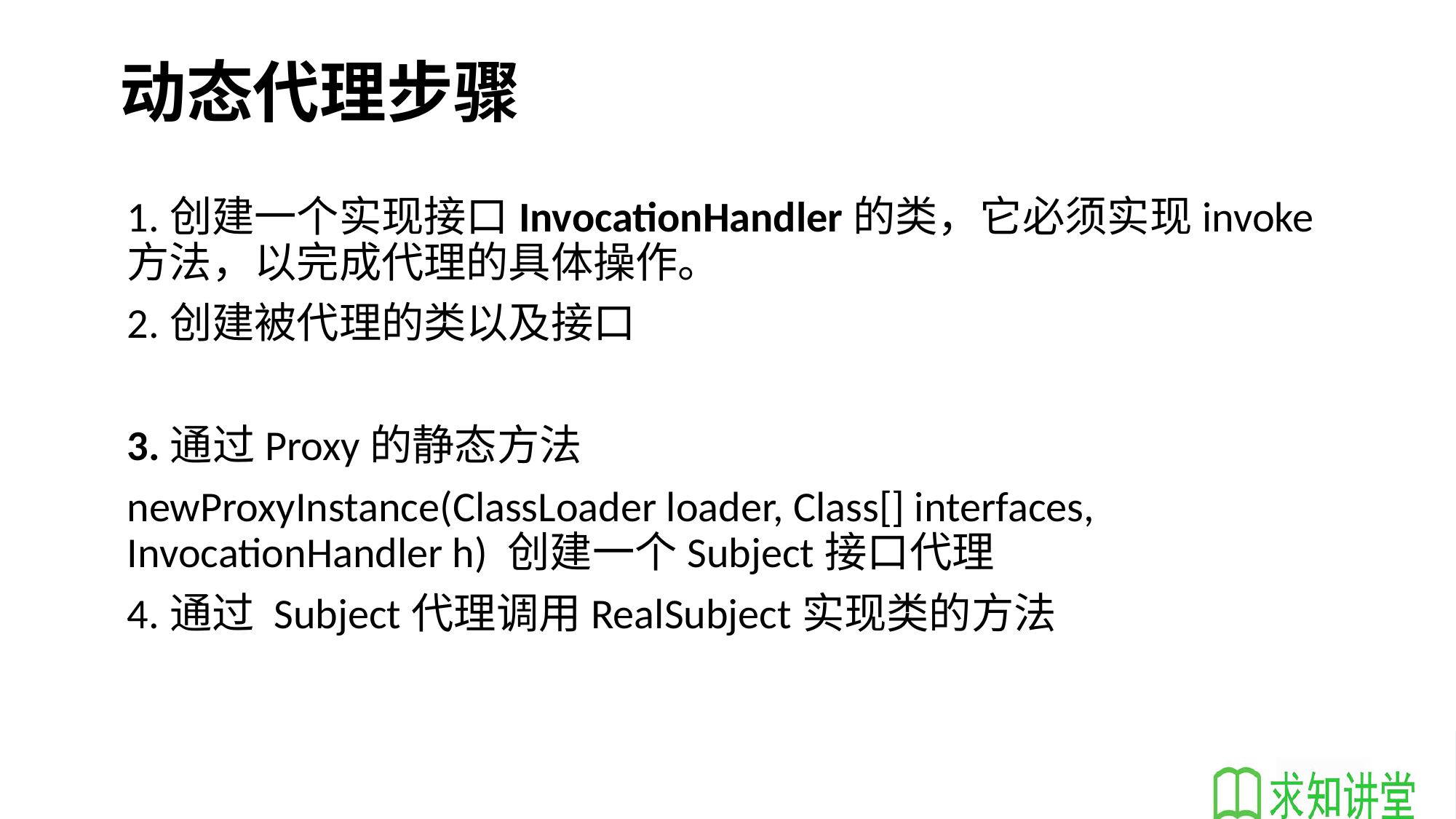

# 动态代理步骤
1.创建一个实现接口InvocationHandler的类，它必须实现invoke方法，以完成代理的具体操作。
2.创建被代理的类以及接口

3.通过Proxy的静态方法
newProxyInstance(ClassLoader loader, Class[] interfaces, InvocationHandler h) 创建一个Subject接口代理
4.通过 Subject代理调用RealSubject实现类的方法